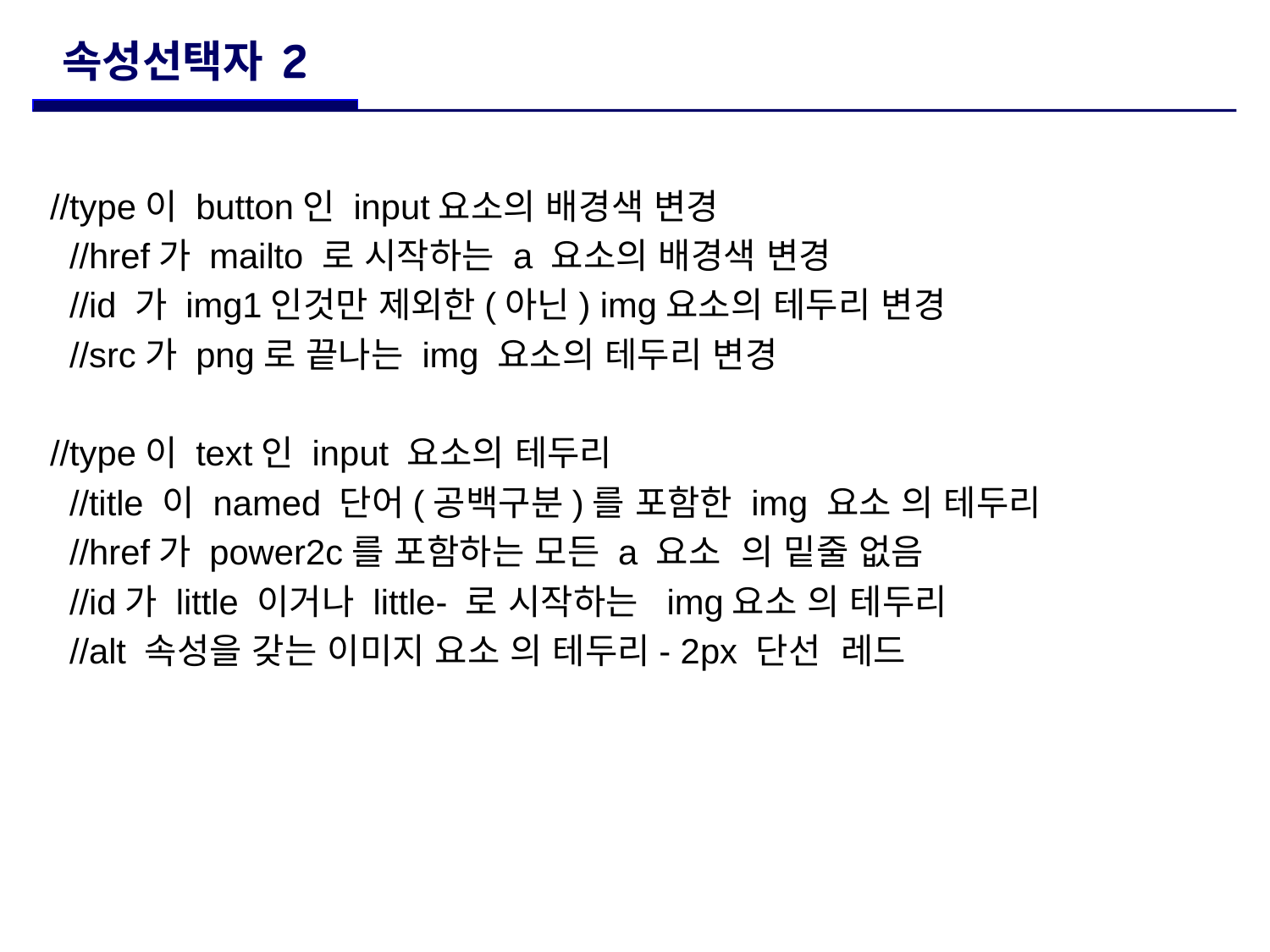

# 속성선택자 2
//type이 button인 input요소의 배경색 변경
  //href가 mailto 로 시작하는 a 요소의 배경색 변경
  //id 가 img1인것만 제외한(아닌) img요소의 테두리 변경
  //src가 png로 끝나는 img 요소의 테두리 변경

//type이 text인 input 요소의 테두리
  //title 이 named 단어(공백구분)를 포함한 img 요소 의 테두리
  //href가 power2c를 포함하는 모든 a 요소  의 밑줄 없음
  //id가 little 이거나 little- 로 시작하는  img요소 의 테두리
  //alt 속성을 갖는 이미지 요소 의 테두리- 2px 단선  레드